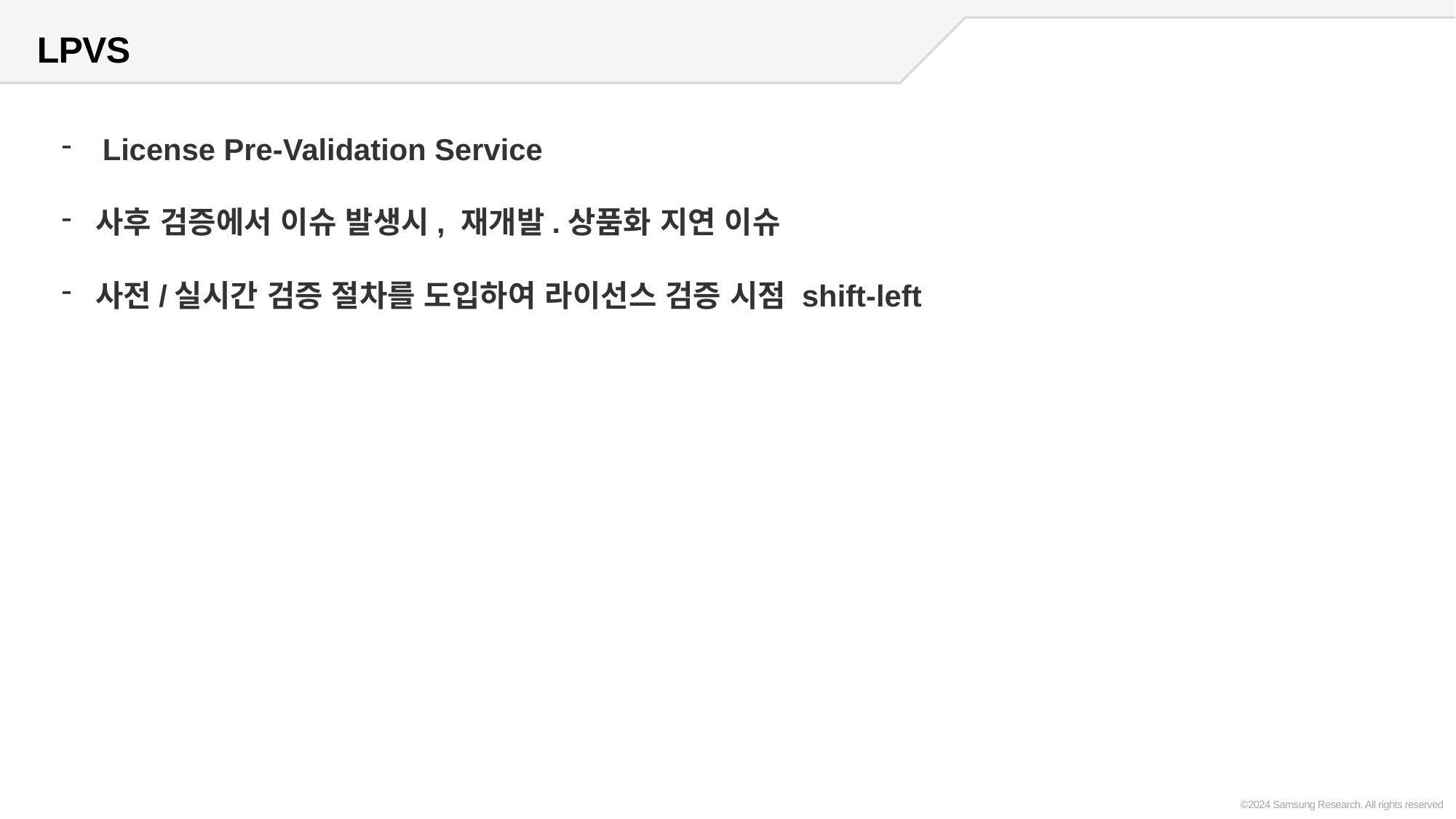

LPVS

License Pre-Validation Service

사후 검증에서 이슈 발생시, 재개발.상품화 지연 이슈

사전/실시간 검증 절차를 도입하여 라이선스 검증 시점 shift-left